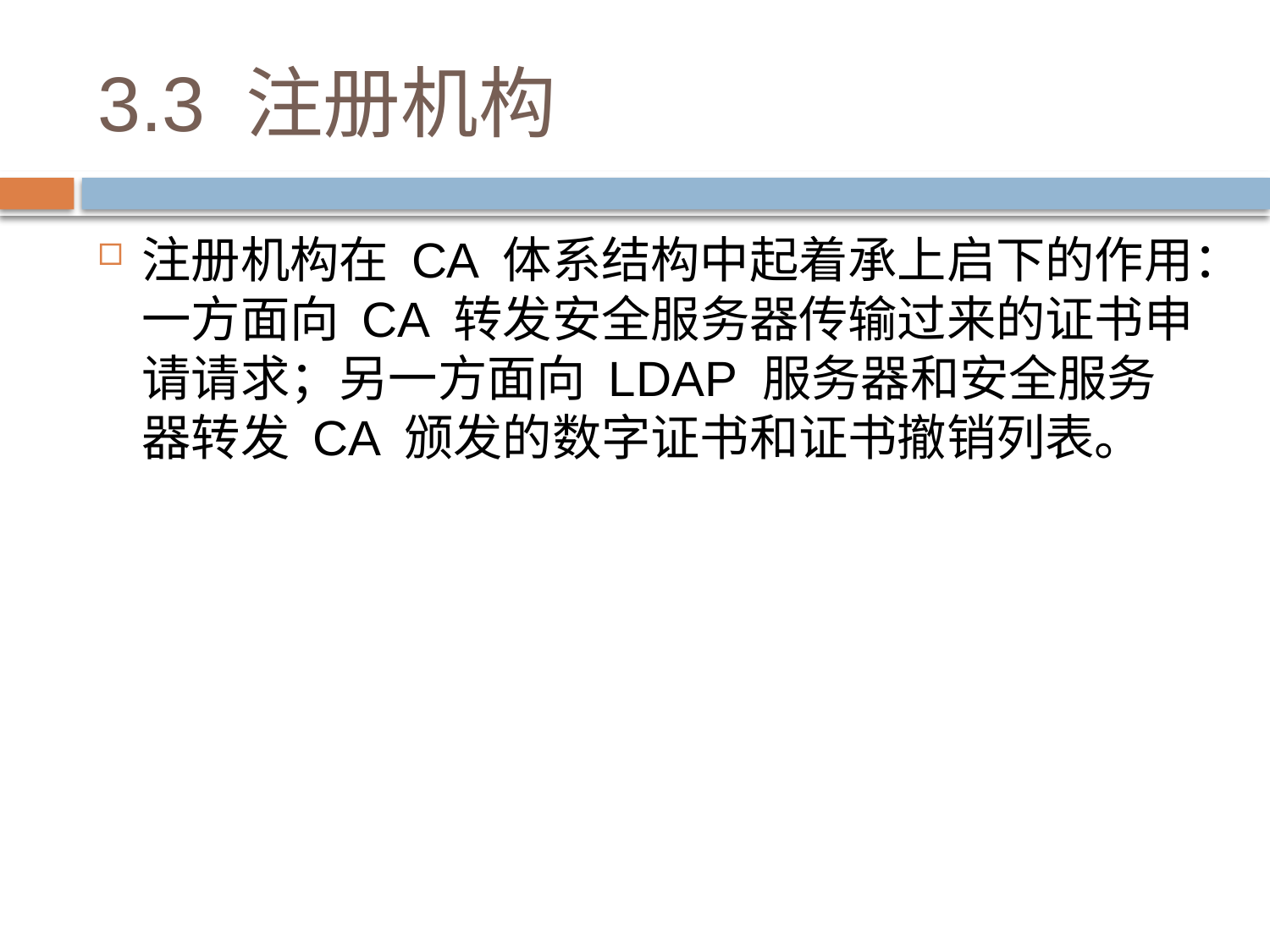

# 3.3 注册机构
注册机构在 CA 体系结构中起着承上启下的作用：一方面向 CA 转发安全服务器传输过来的证书申请请求；另一方面向 LDAP 服务器和安全服务器转发 CA 颁发的数字证书和证书撤销列表。